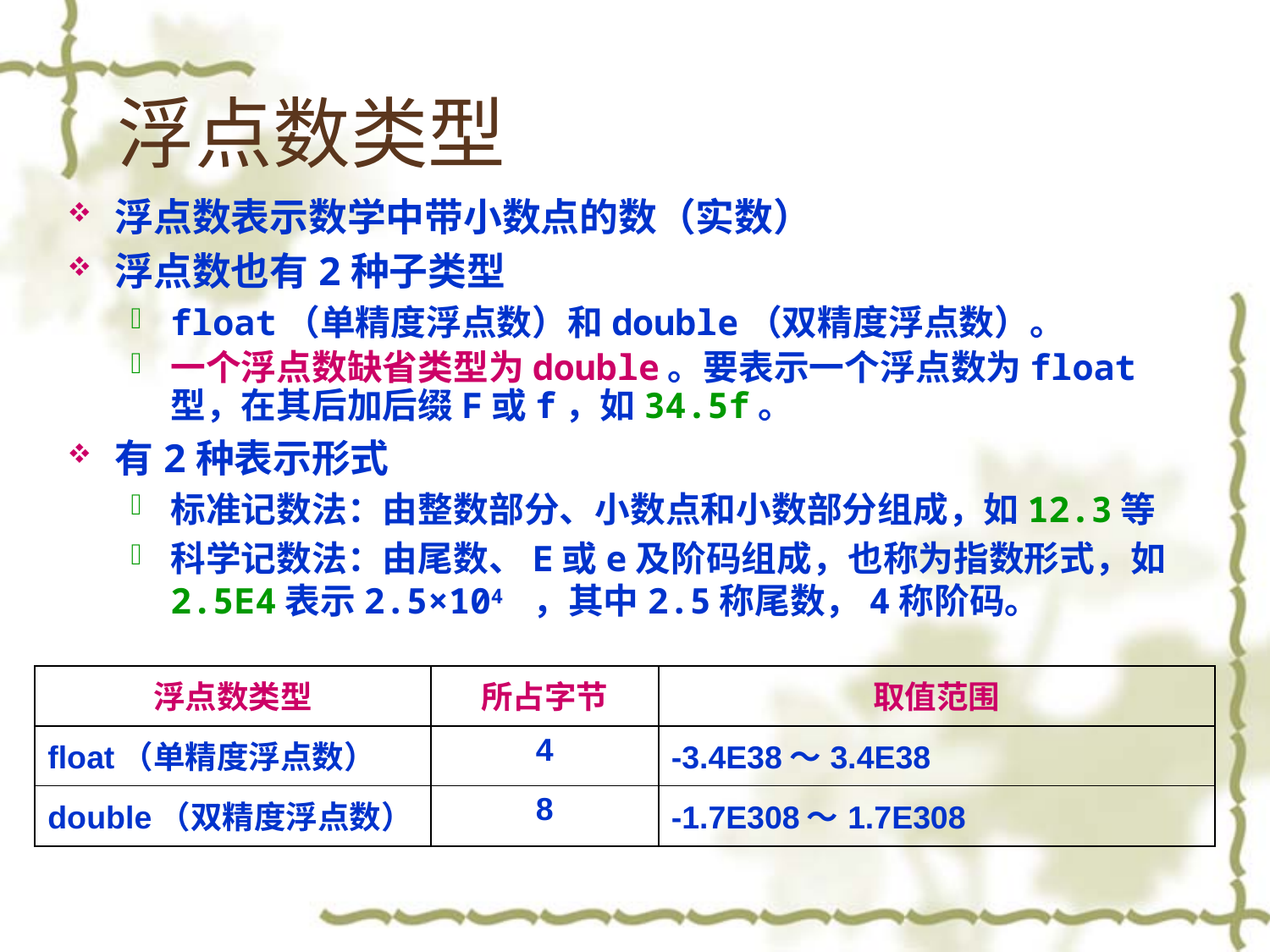

# 浮点数类型
浮点数表示数学中带小数点的数（实数）
浮点数也有2种子类型
float（单精度浮点数）和double（双精度浮点数）。
一个浮点数缺省类型为double。要表示一个浮点数为float型，在其后加后缀F或f，如34.5f。
有2种表示形式
标准记数法：由整数部分、小数点和小数部分组成，如12.3等
科学记数法：由尾数、E或e及阶码组成，也称为指数形式，如2.5E4表示2.5×104 ，其中2.5称尾数，4称阶码。
| 浮点数类型 | 所占字节 | 取值范围 |
| --- | --- | --- |
| float（单精度浮点数） | 4 | -3.4E38～3.4E38 |
| double（双精度浮点数） | 8 | -1.7E308～1.7E308 |